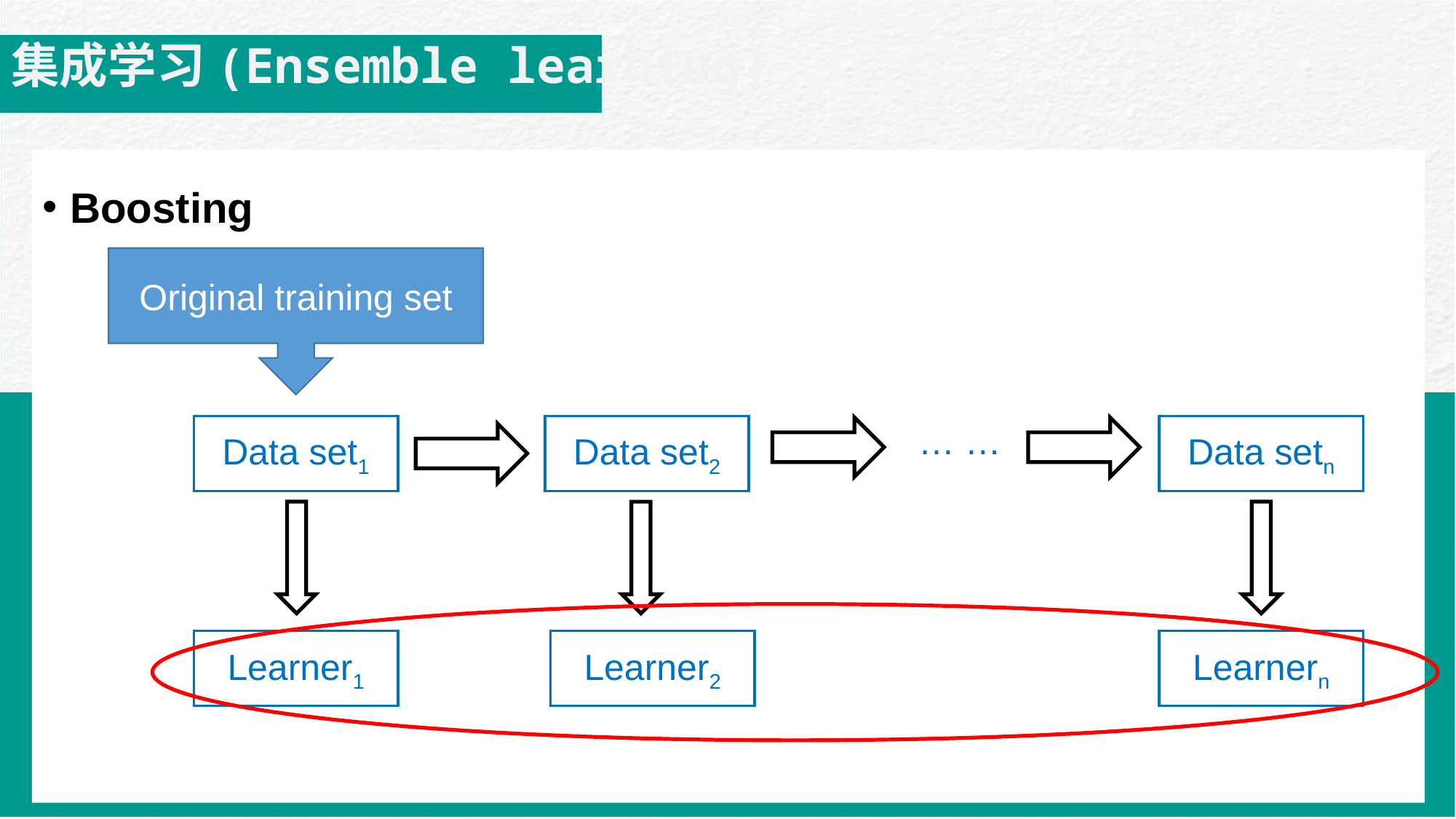

# 集成学习(Ensemble learning)
Boosting
Original training set

… …
Data setn
Data set1
Data set2

Learnern
Learner1
Learner2